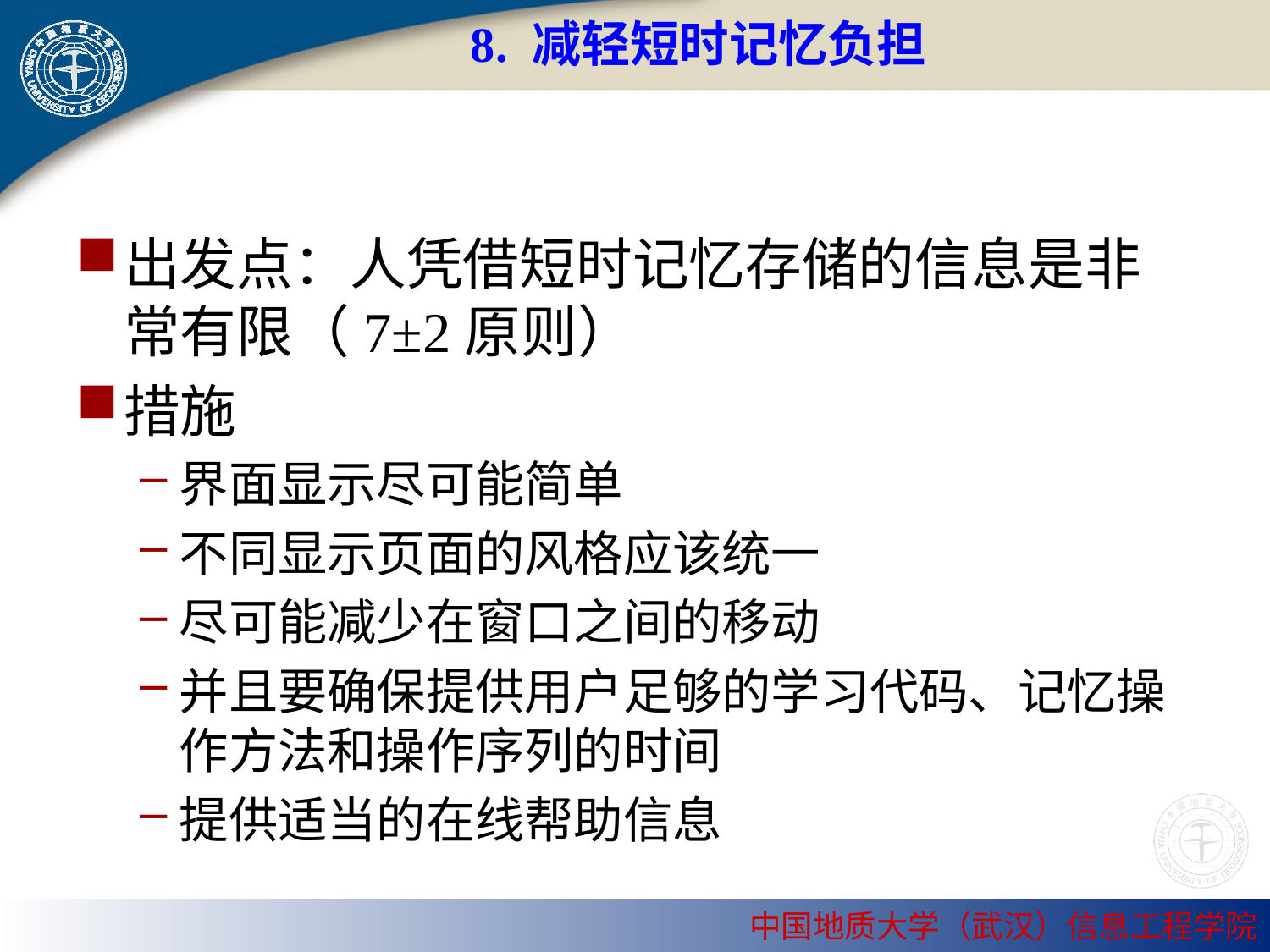

# 8. 减轻短时记忆负担
出发点：人凭借短时记忆存储的信息是非常有限（7±2原则）
措施
界面显示尽可能简单
不同显示页面的风格应该统一
尽可能减少在窗口之间的移动
并且要确保提供用户足够的学习代码、记忆操作方法和操作序列的时间
提供适当的在线帮助信息